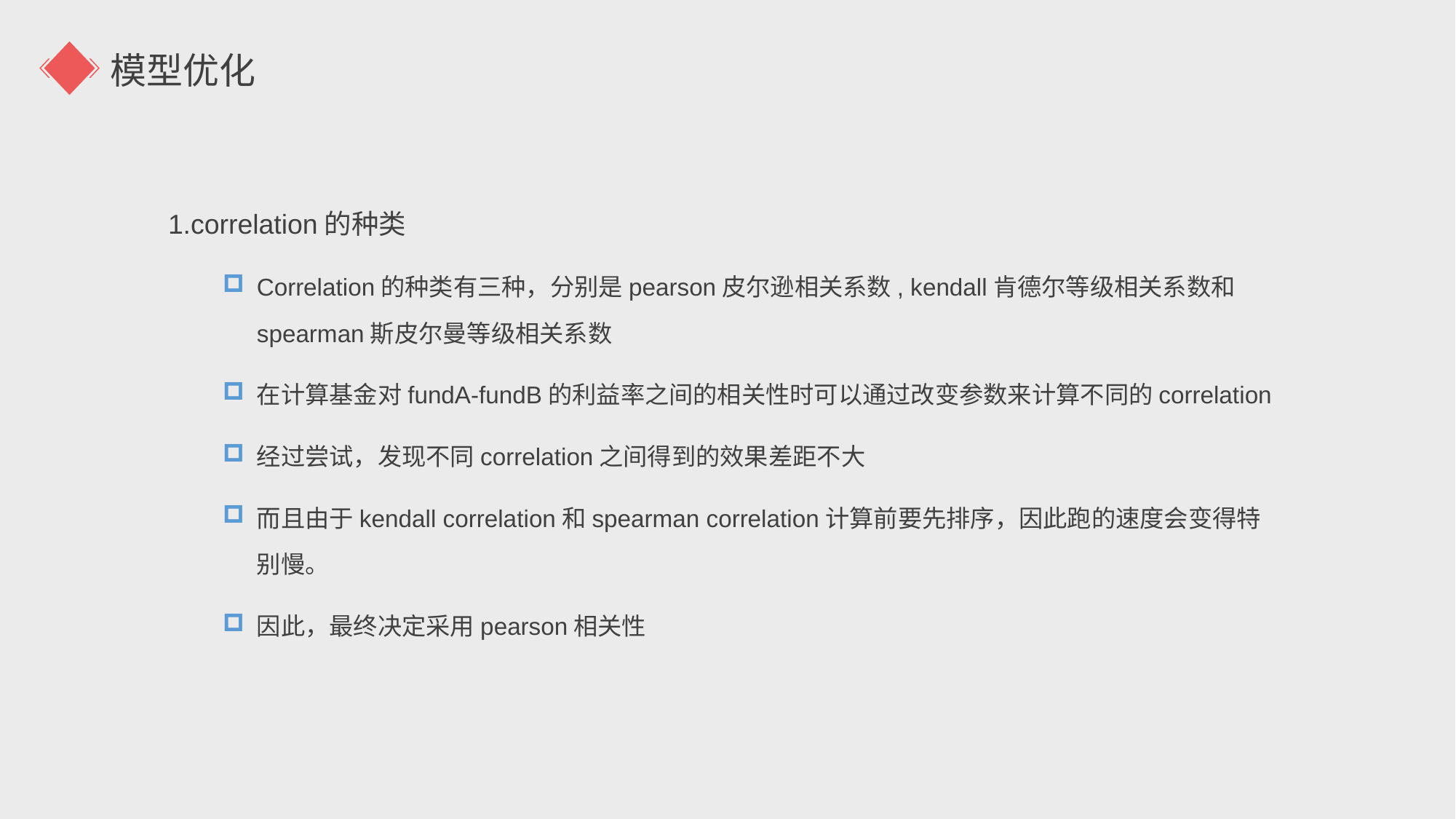

模型优化
1.correlation的种类
Correlation的种类有三种，分别是pearson皮尔逊相关系数, kendall肯德尔等级相关系数和spearman斯皮尔曼等级相关系数
在计算基金对fundA-fundB的利益率之间的相关性时可以通过改变参数来计算不同的correlation
经过尝试，发现不同correlation之间得到的效果差距不大
而且由于kendall correlation和spearman correlation计算前要先排序，因此跑的速度会变得特别慢。
因此，最终决定采用pearson相关性